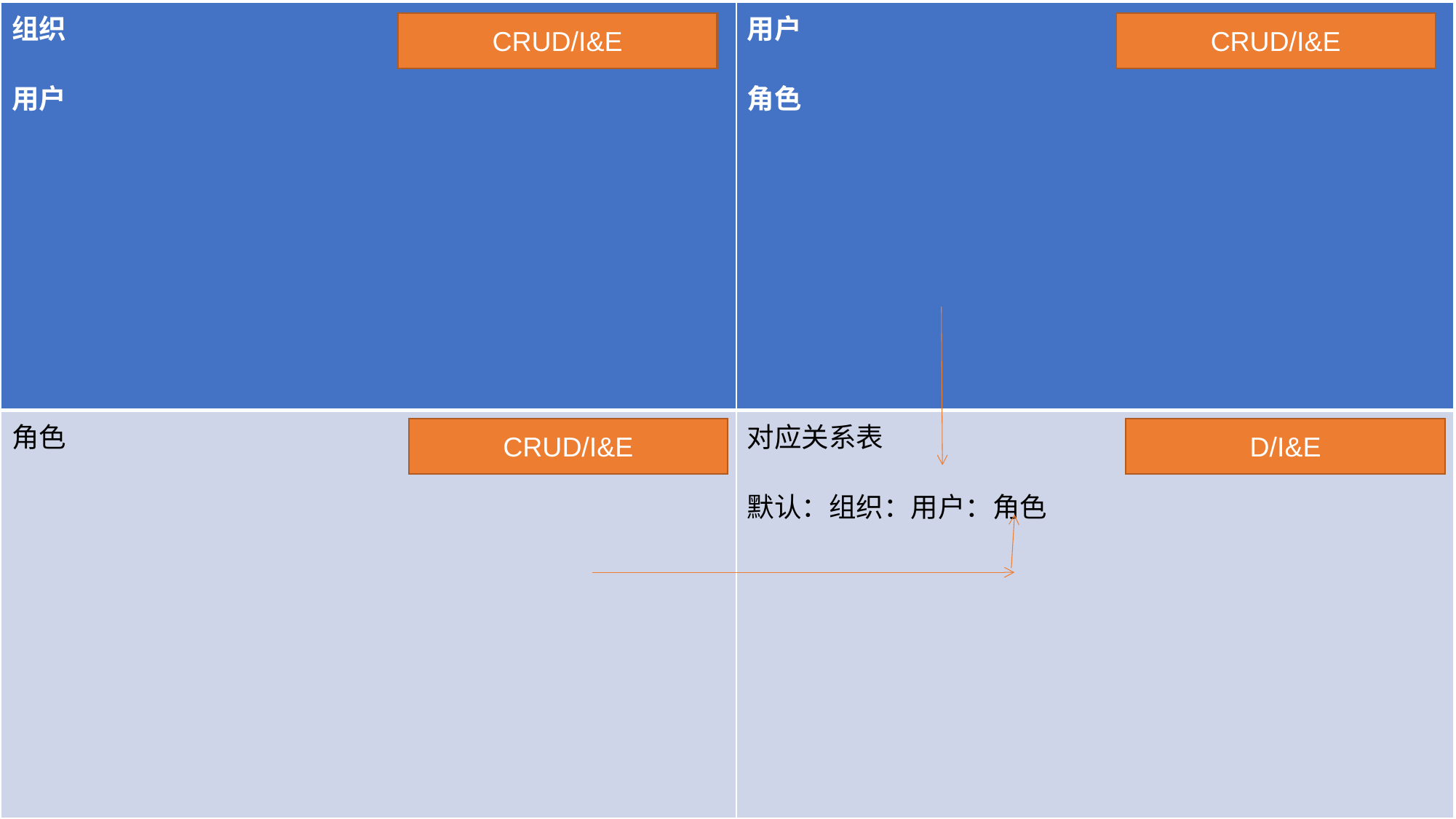

| 组织 用户 | 用户 角色 |
| --- | --- |
| 角色 | 对应关系表 默认：组织：用户：角色 |
CRUD/I&E
CRUD/I&E
CRUD/I&E
D/I&E